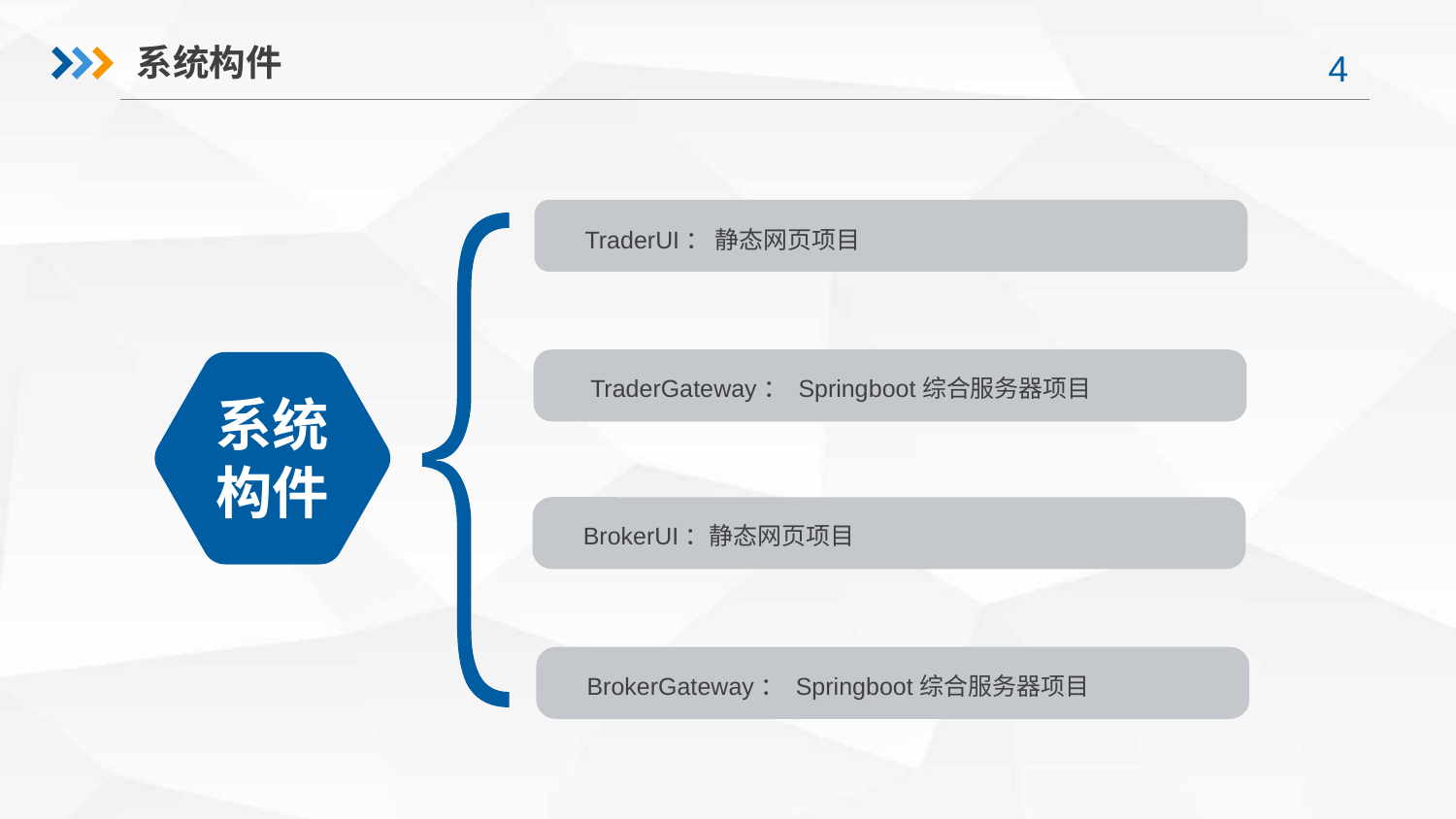

系统构件

TraderUI： 静态网页项目

TraderGateway： Springboot综合服务器项目
系统构件

BrokerUI：静态网页项目

BrokerGateway： Springboot综合服务器项目